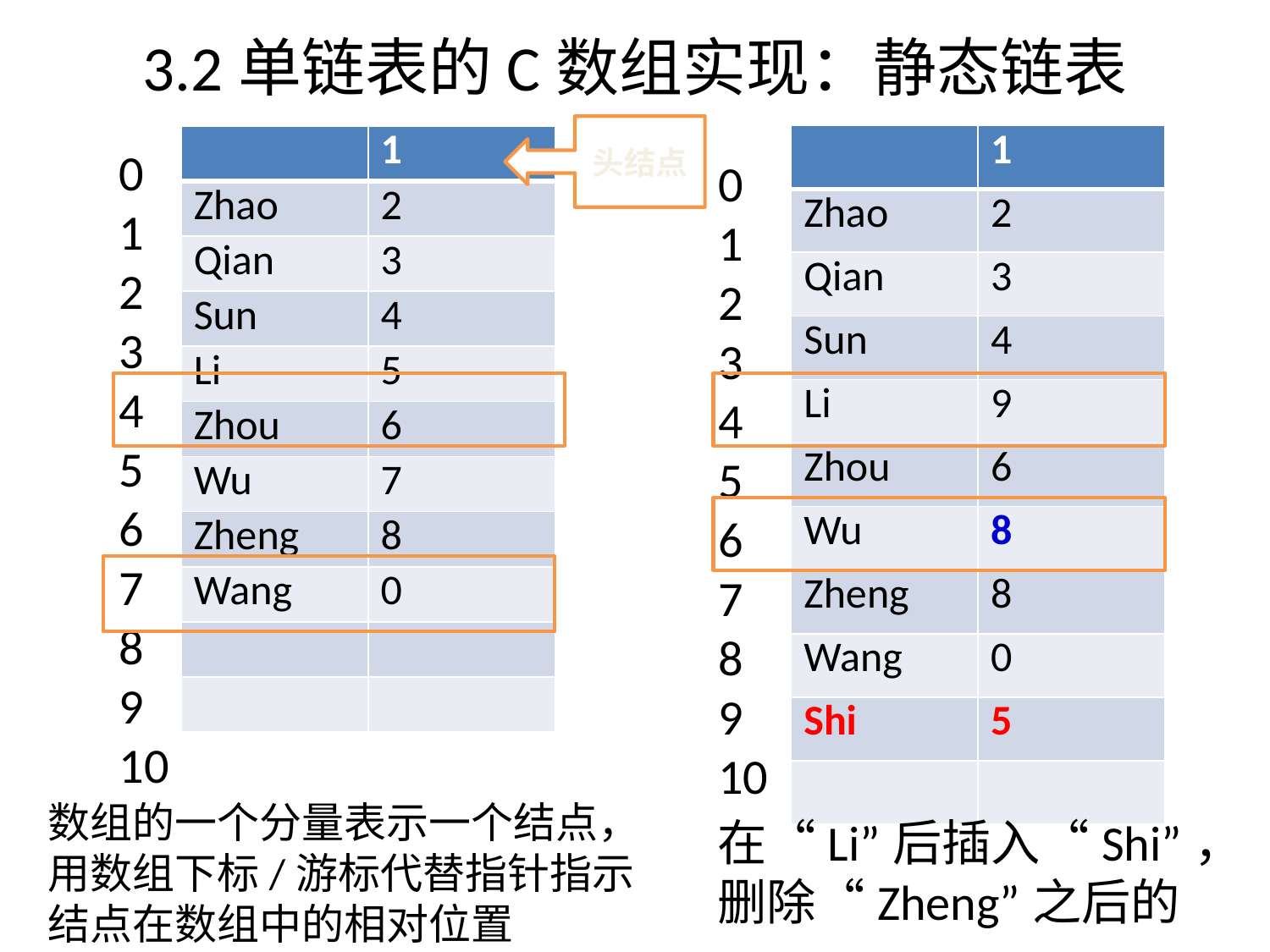

# 3.2单链表的C数组实现：静态链表
头结点
|  | 1 |
| --- | --- |
| Zhao | 2 |
| Qian | 3 |
| Sun | 4 |
| Li | 9 |
| Zhou | 6 |
| Wu | 8 |
| Zheng | 8 |
| Wang | 0 |
| Shi | 5 |
|  |  |
|  | 1 |
| --- | --- |
| Zhao | 2 |
| Qian | 3 |
| Sun | 4 |
| Li | 5 |
| Zhou | 6 |
| Wu | 7 |
| Zheng | 8 |
| Wang | 0 |
|  |  |
|  |  |
0
1
2
3
4
5
6
7
8
9
10
0
1
2
3
4
5
6
7
8
9
10

数组的一个分量表示一个结点，用数组下标/游标代替指针指示结点在数组中的相对位置
在“Li”后插入“Shi”，删除“Zheng”之后的